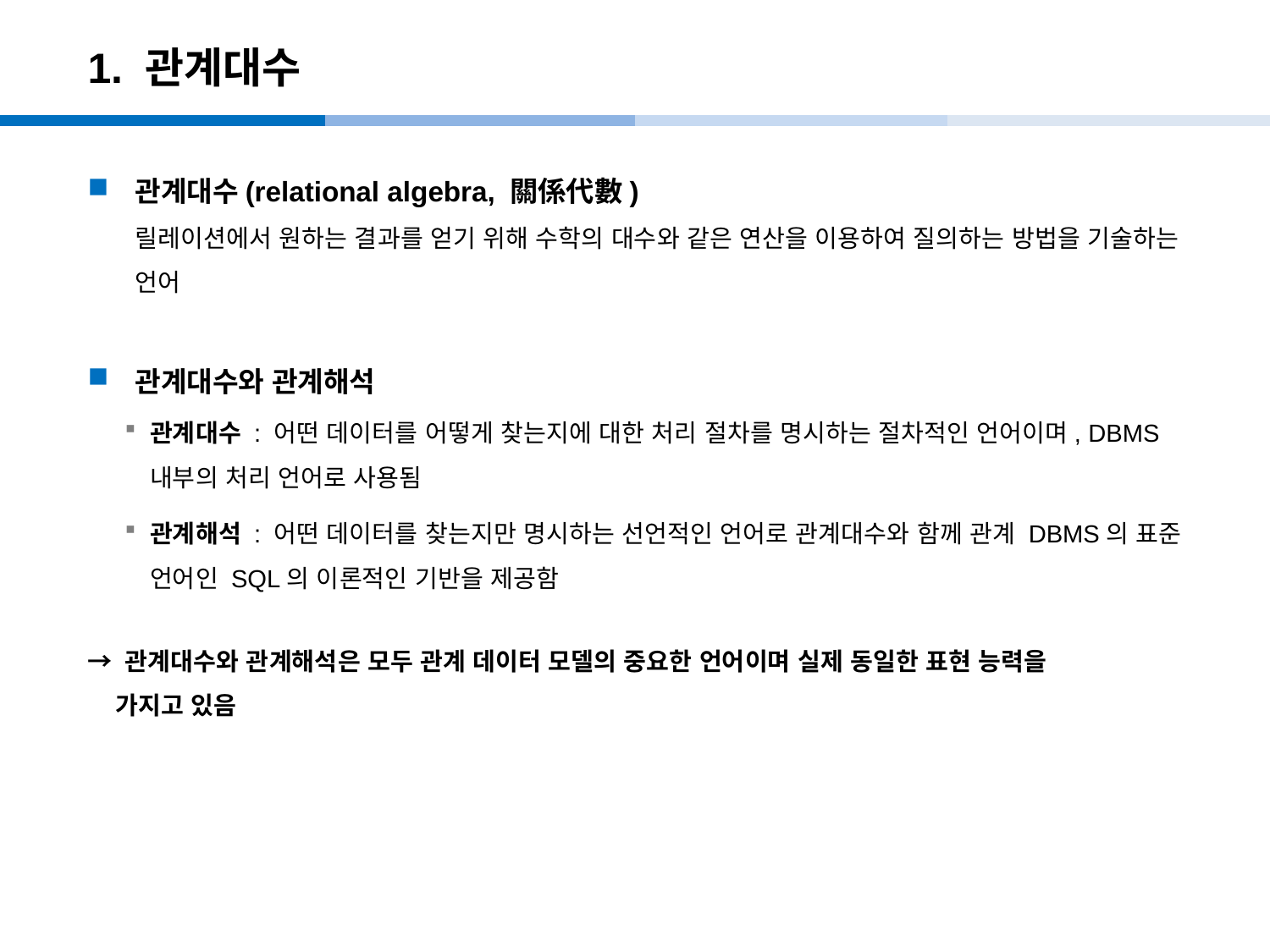

# 1. 관계대수
관계대수(relational algebra, 關係代數)
릴레이션에서 원하는 결과를 얻기 위해 수학의 대수와 같은 연산을 이용하여 질의하는 방법을 기술하는 언어

관계대수와 관계해석
관계대수 : 어떤 데이터를 어떻게 찾는지에 대한 처리 절차를 명시하는 절차적인 언어이며, DBMS 내부의 처리 언어로 사용됨
관계해석 : 어떤 데이터를 찾는지만 명시하는 선언적인 언어로 관계대수와 함께 관계 DBMS의 표준 언어인 SQL의 이론적인 기반을 제공함
→ 관계대수와 관계해석은 모두 관계 데이터 모델의 중요한 언어이며 실제 동일한 표현 능력을
    가지고 있음